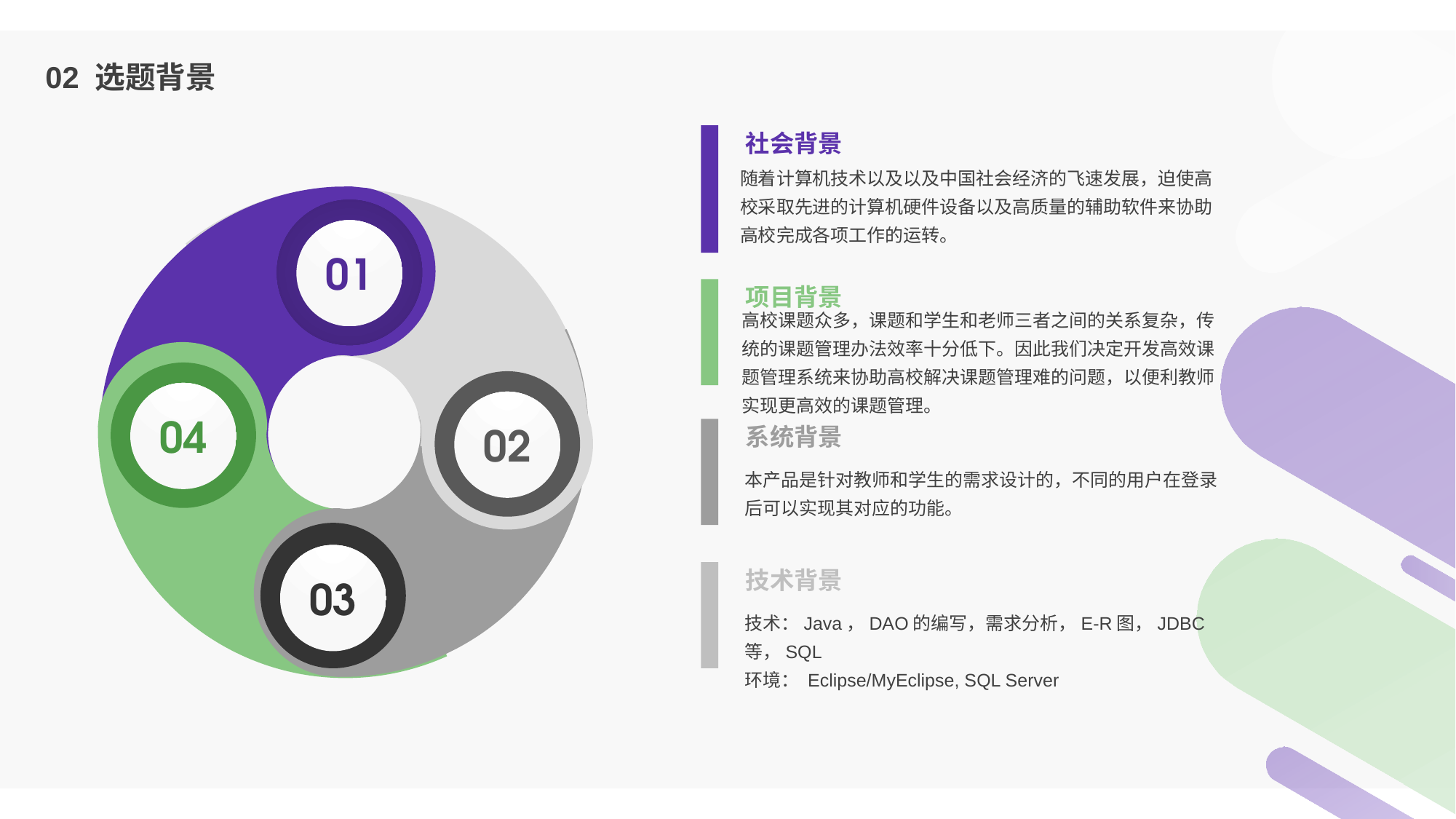

02 选题背景
社会背景

随着计算机技术以及以及中国社会经济的飞速发展，迫使高校采取先进的计算机硬件设备以及高质量的辅助软件来协助高校完成各项工作的运转。

01

项目背景

高校课题众多，课题和学生和老师三者之间的关系复杂，传统的课题管理办法效率十分低下。因此我们决定开发高效课题管理系统来协助高校解决课题管理难的问题，以便利教师实现更高效的课题管理。

03

04

02
系统背景

本产品是针对教师和学生的需求设计的，不同的用户在登录后可以实现其对应的功能。
技术背景

技术：Java，DAO的编写，需求分析，E-R图，JDBC等，SQL
环境： Eclipse/MyEclipse, SQL Server